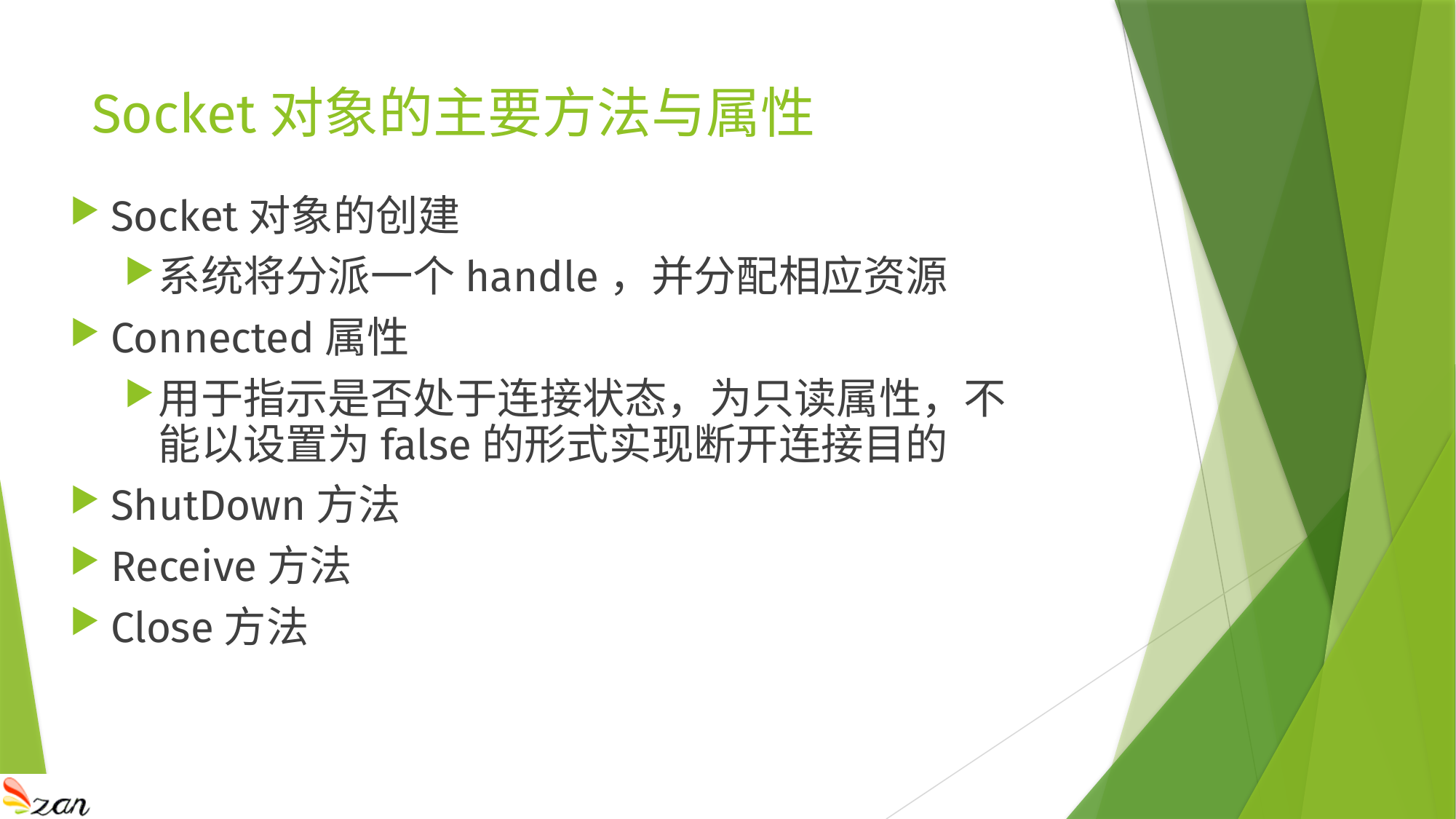

# Socket对象的主要方法与属性
Socket对象的创建
系统将分派一个handle，并分配相应资源
Connected属性
用于指示是否处于连接状态，为只读属性，不能以设置为false的形式实现断开连接目的
ShutDown方法
Receive方法
Close方法